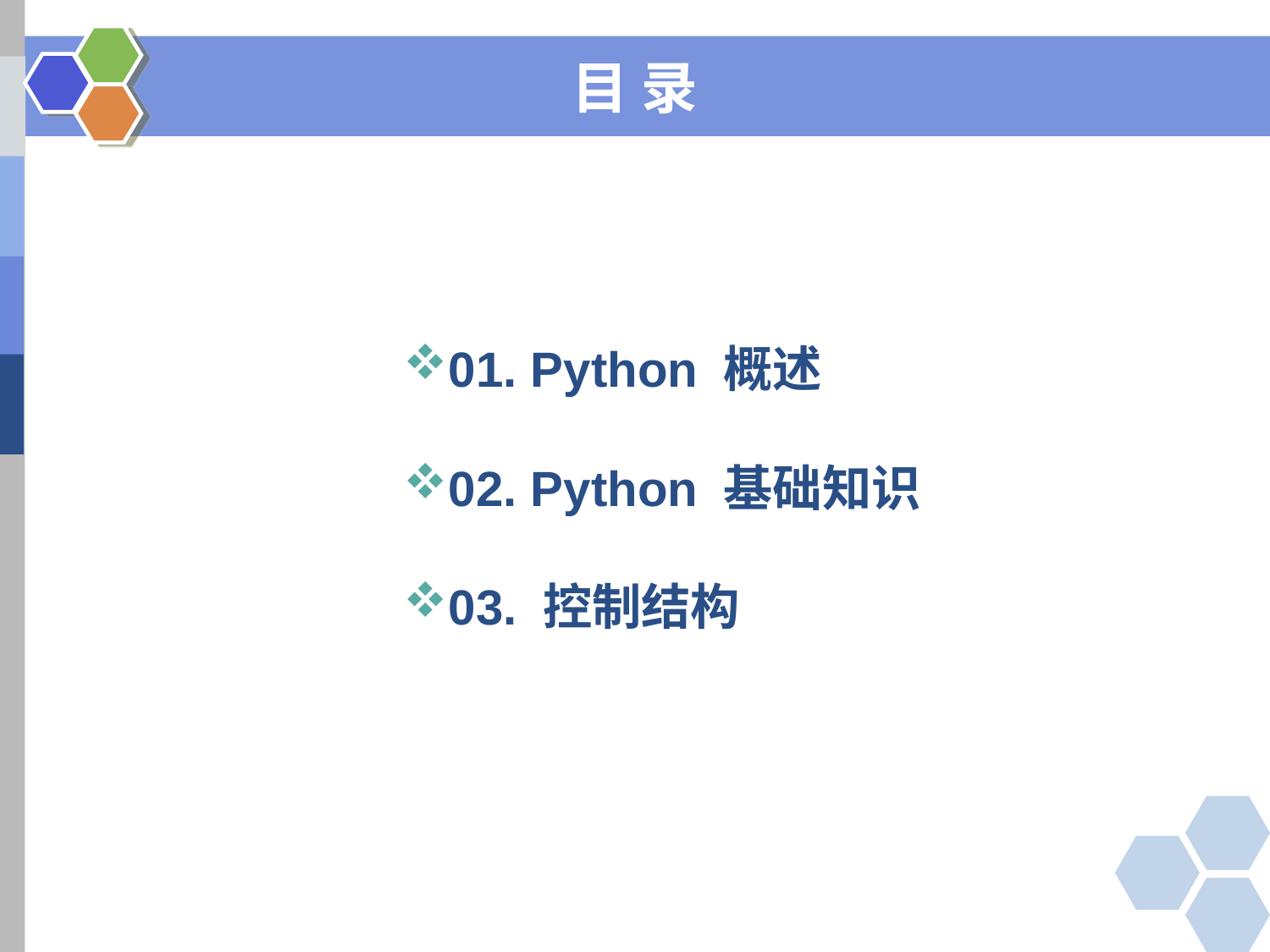

目 录

01. Python 概述

02. Python 基础知识

03. 控制结构